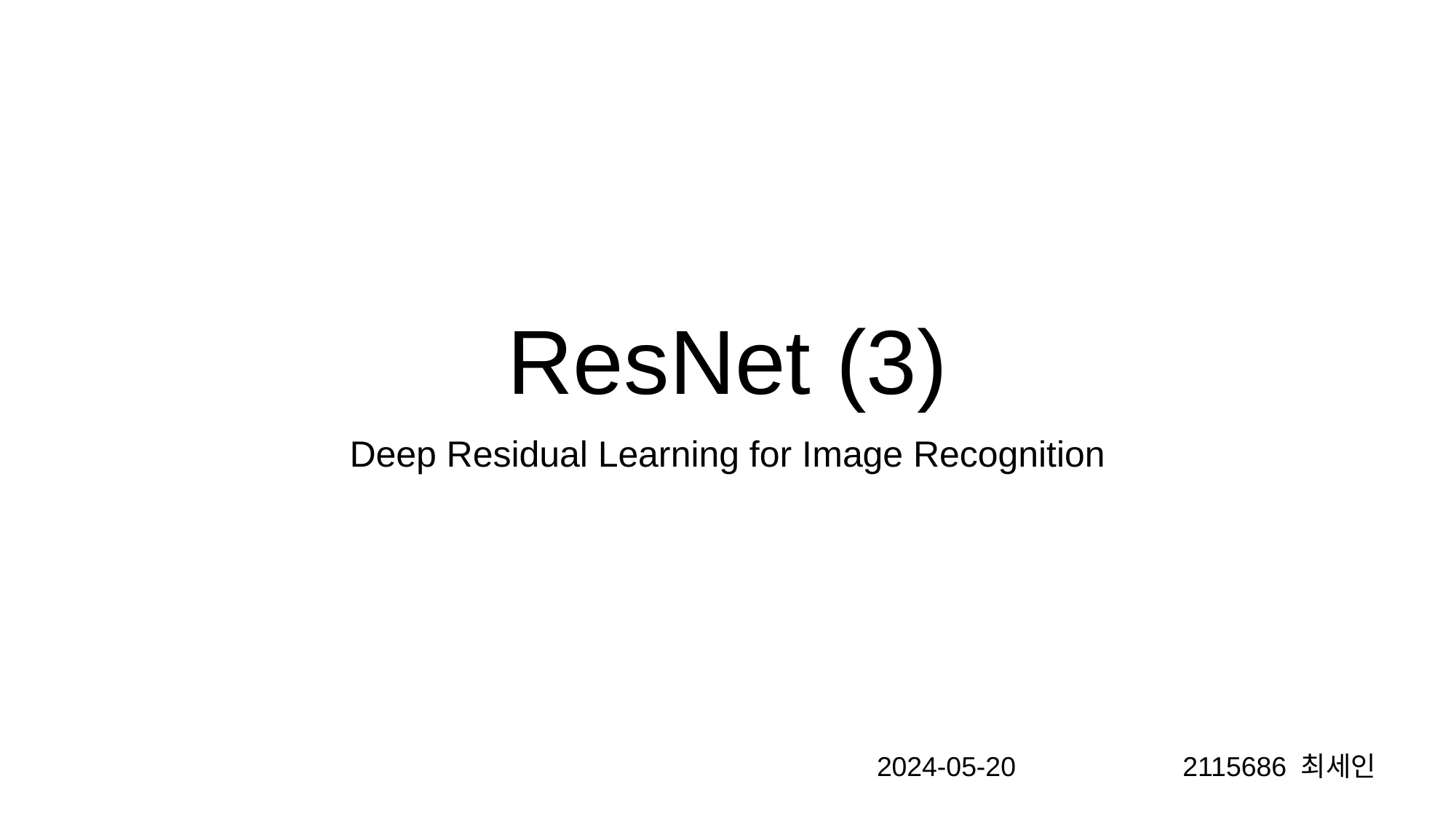

# ResNet (3)
Deep Residual Learning for Image Recognition
2024-05-20
2115686 최세인